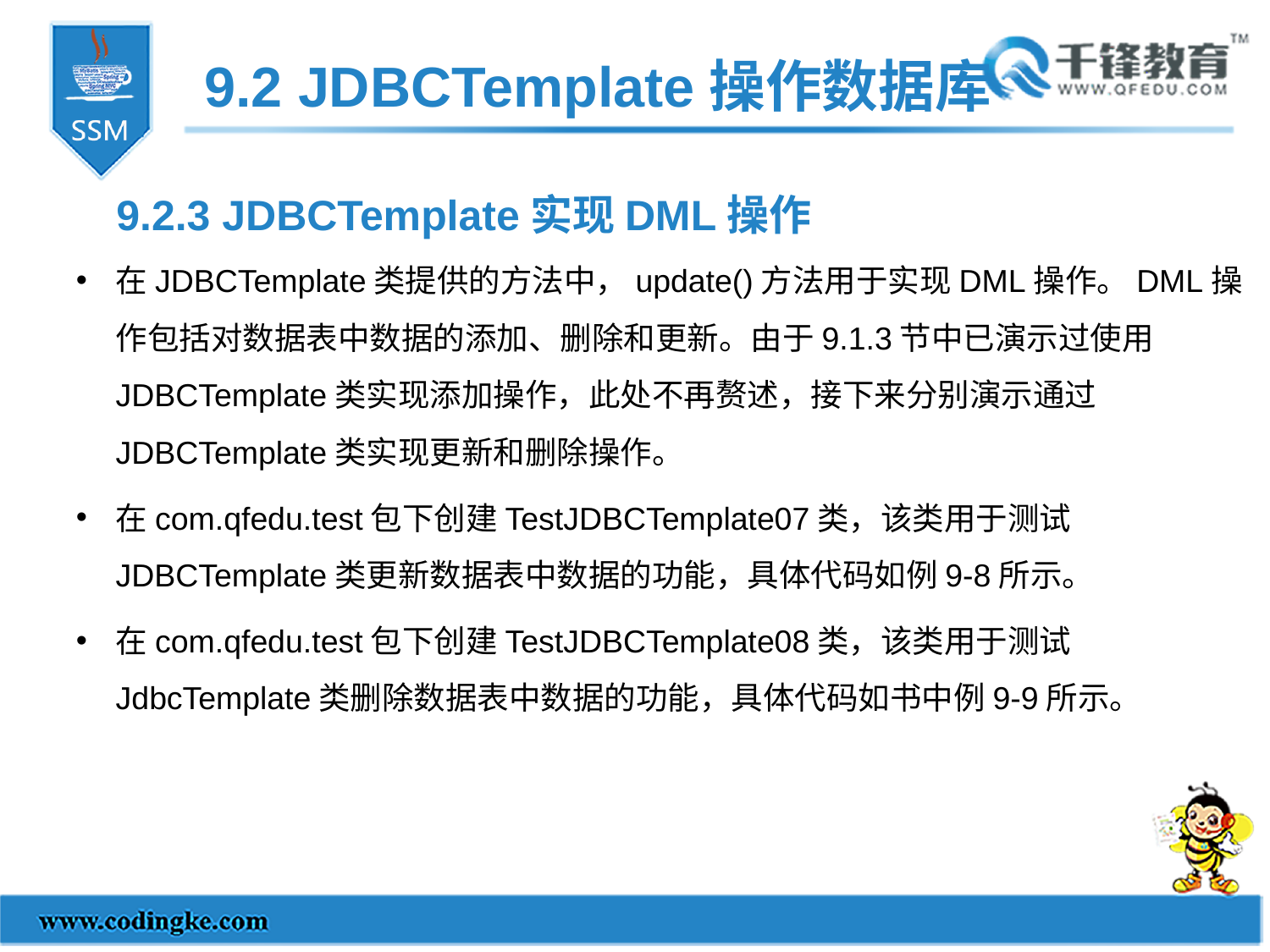

9.2 JDBCTemplate操作数据库
9.2.3 JDBCTemplate实现DML操作
在JDBCTemplate类提供的方法中，update()方法用于实现DML操作。DML操作包括对数据表中数据的添加、删除和更新。由于9.1.3节中已演示过使用JDBCTemplate类实现添加操作，此处不再赘述，接下来分别演示通过JDBCTemplate类实现更新和删除操作。
在com.qfedu.test包下创建TestJDBCTemplate07类，该类用于测试JDBCTemplate类更新数据表中数据的功能，具体代码如例9-8所示。
在com.qfedu.test包下创建TestJDBCTemplate08类，该类用于测试JdbcTemplate类删除数据表中数据的功能，具体代码如书中例9-9所示。